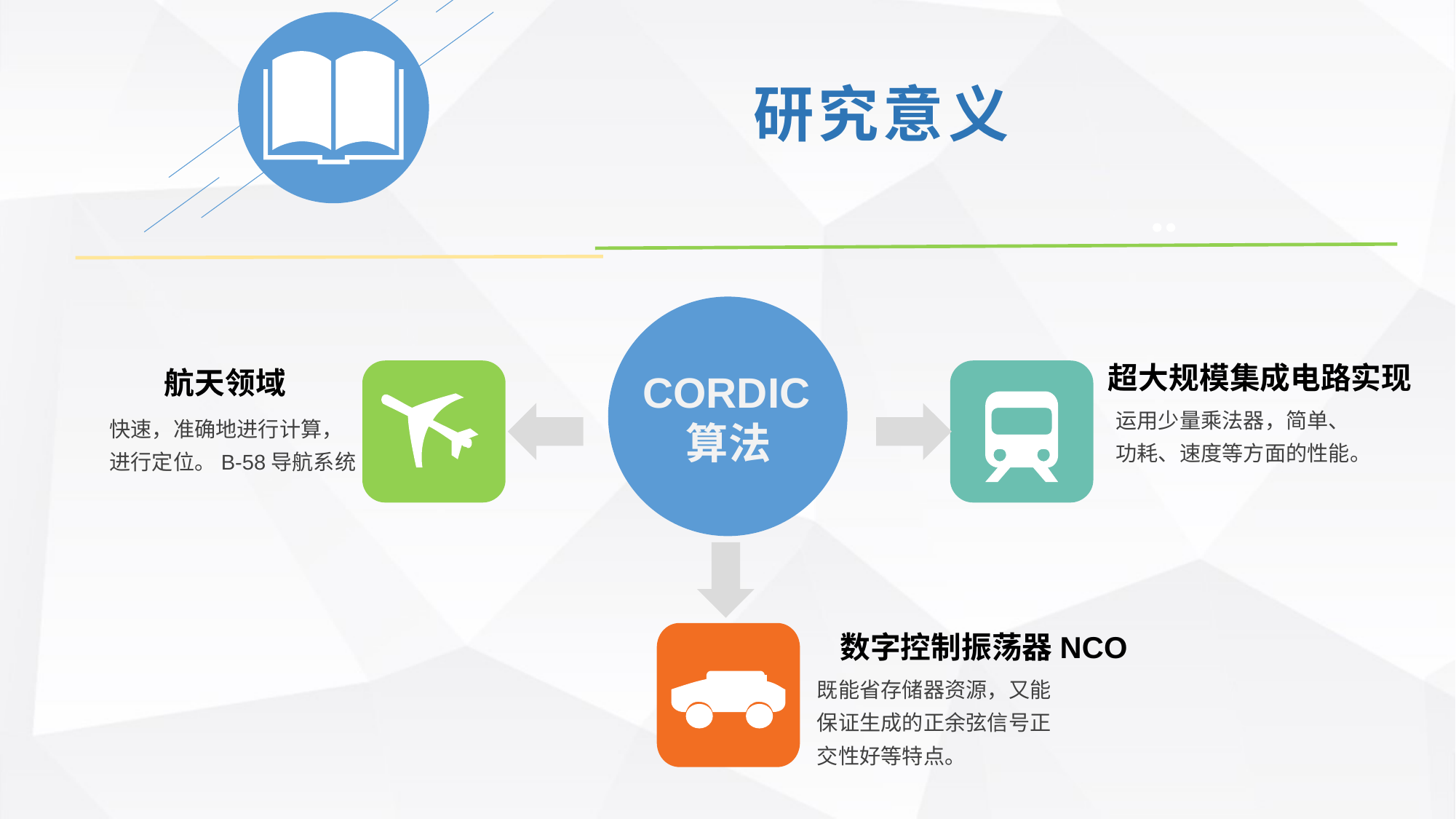

研究意义

超大规模集成电路实现
航天领域

CORDIC算法
运用少量乘法器，简单、功耗、速度等方面的性能。
快速，准确地进行计算，进行定位。B-58导航系统

数字控制振荡器NCO

既能省存储器资源，又能保证生成的正余弦信号正交性好等特点。